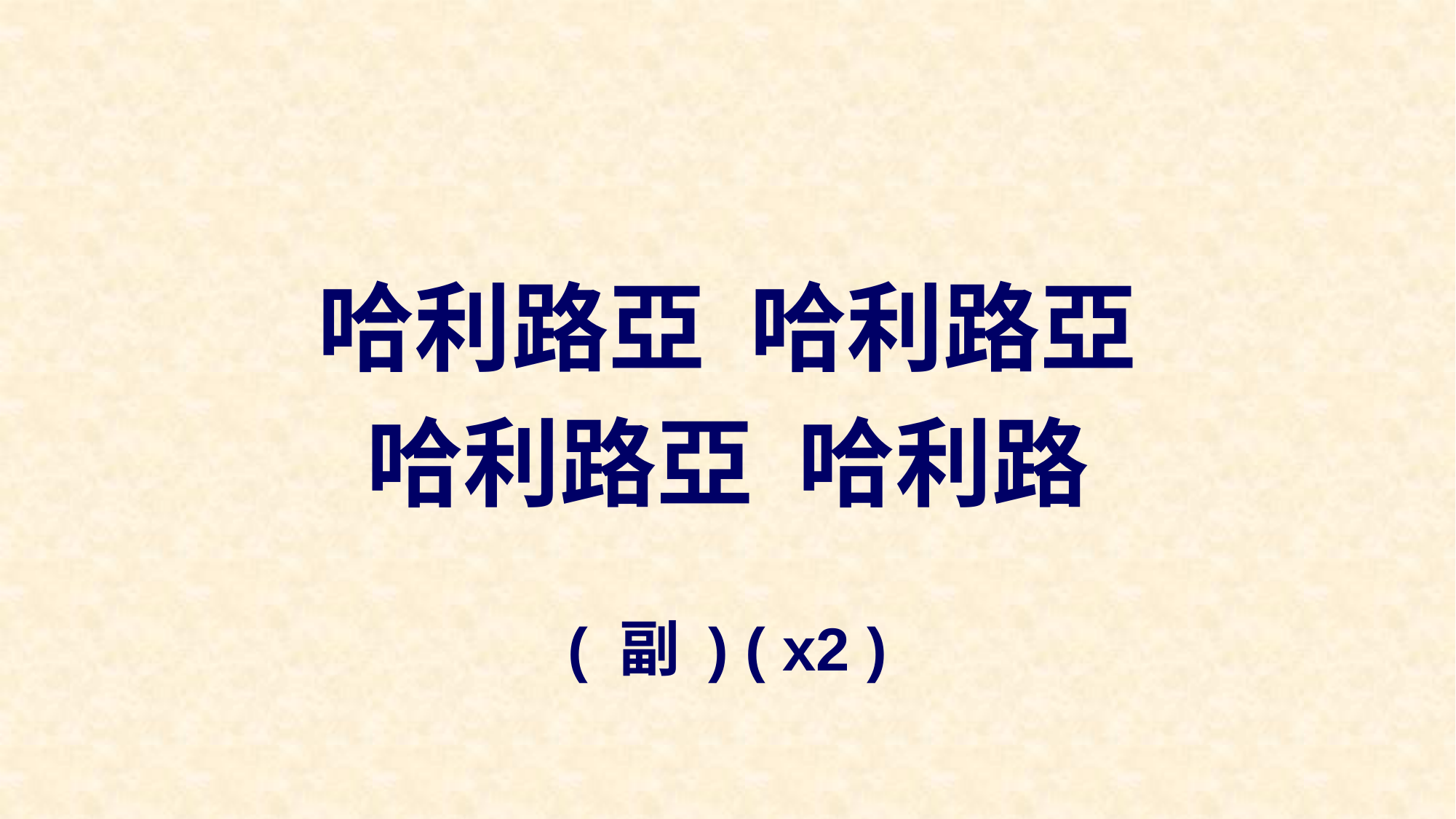

哈利路亞  哈利路亞
哈利路亞  哈利路
( 副 ) ( x2 )